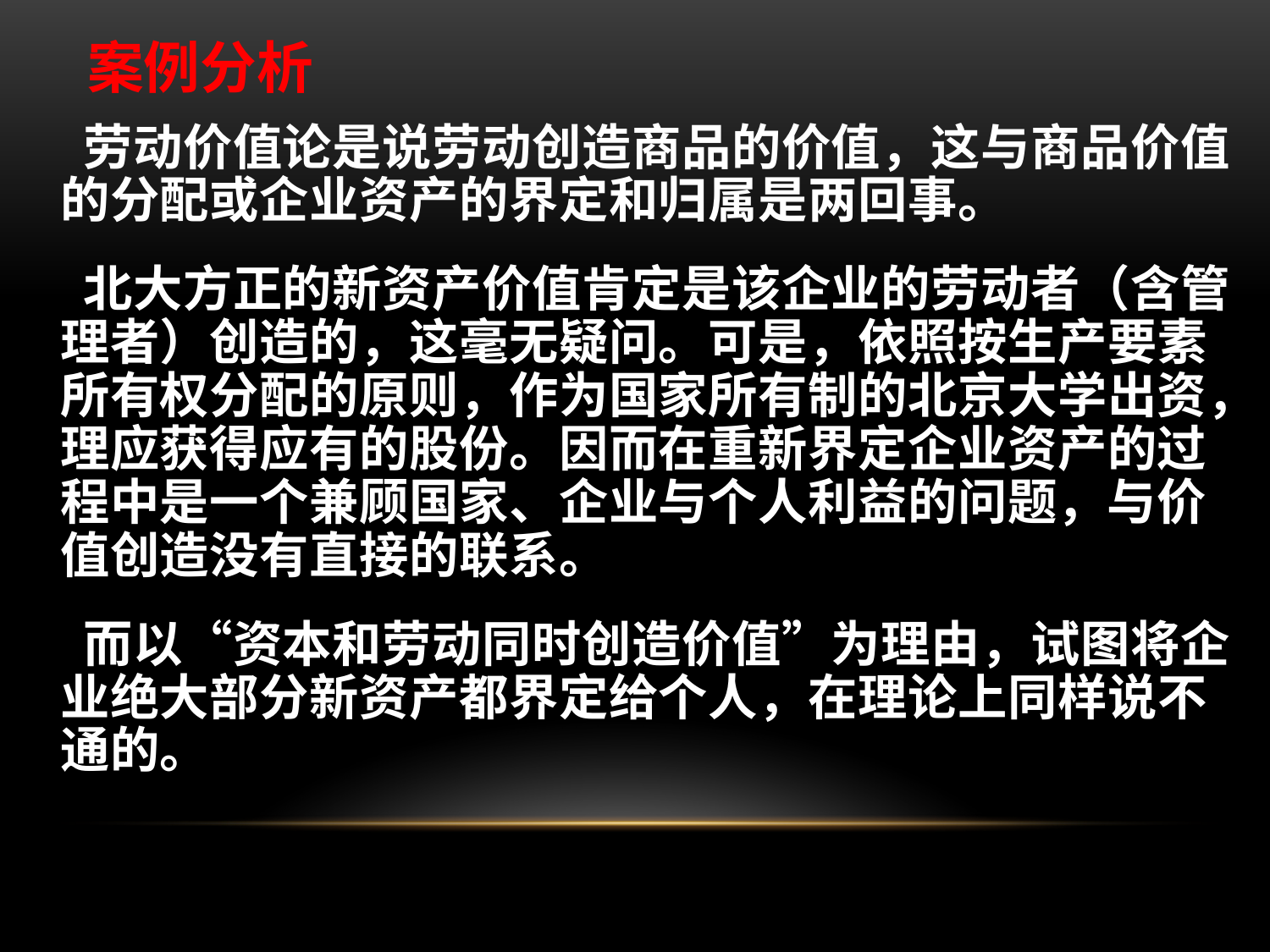

案例分析
     劳动价值论是说劳动创造商品的价值，这与商品价值的分配或企业资产的界定和归属是两回事。
     北大方正的新资产价值肯定是该企业的劳动者（含管理者）创造的，这毫无疑问。可是，依照按生产要素所有权分配的原则，作为国家所有制的北京大学出资，理应获得应有的股份。因而在重新界定企业资产的过程中是一个兼顾国家、企业与个人利益的问题，与价值创造没有直接的联系。
     而以“资本和劳动同时创造价值”为理由，试图将企业绝大部分新资产都界定给个人，在理论上同样说不通的。